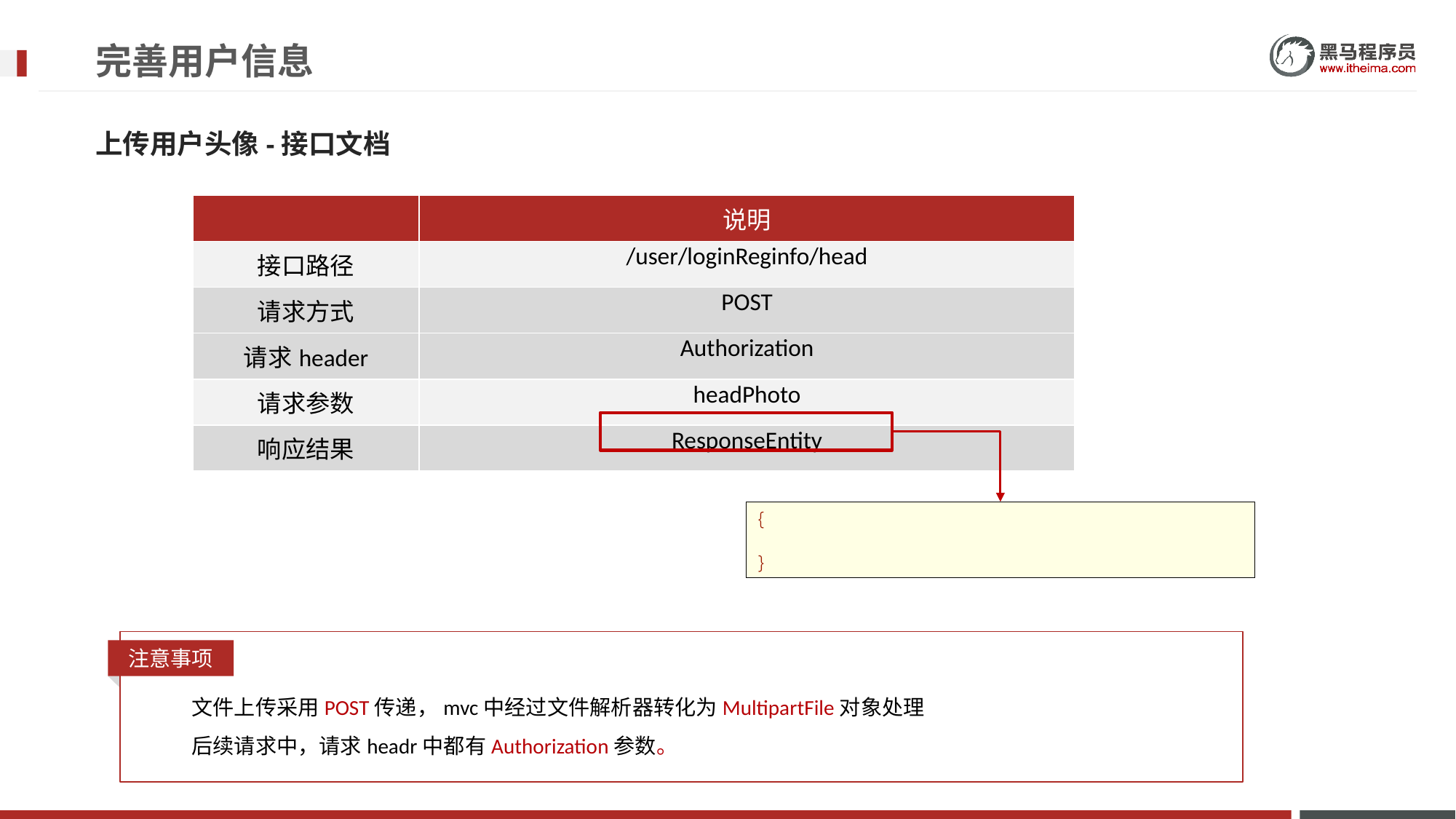

# 完善用户信息
上传用户头像-接口文档
|  | 说明 |
| --- | --- |
| 接口路径 | /user/loginReginfo/head |
| 请求方式 | POST |
| 请求header | Authorization |
| 请求参数 | headPhoto |
| 响应结果 | ResponseEntity |

{
}

注意事项

文件上传采用POST传递，mvc中经过文件解析器转化为MultipartFile对象处理
后续请求中，请求headr中都有Authorization参数。